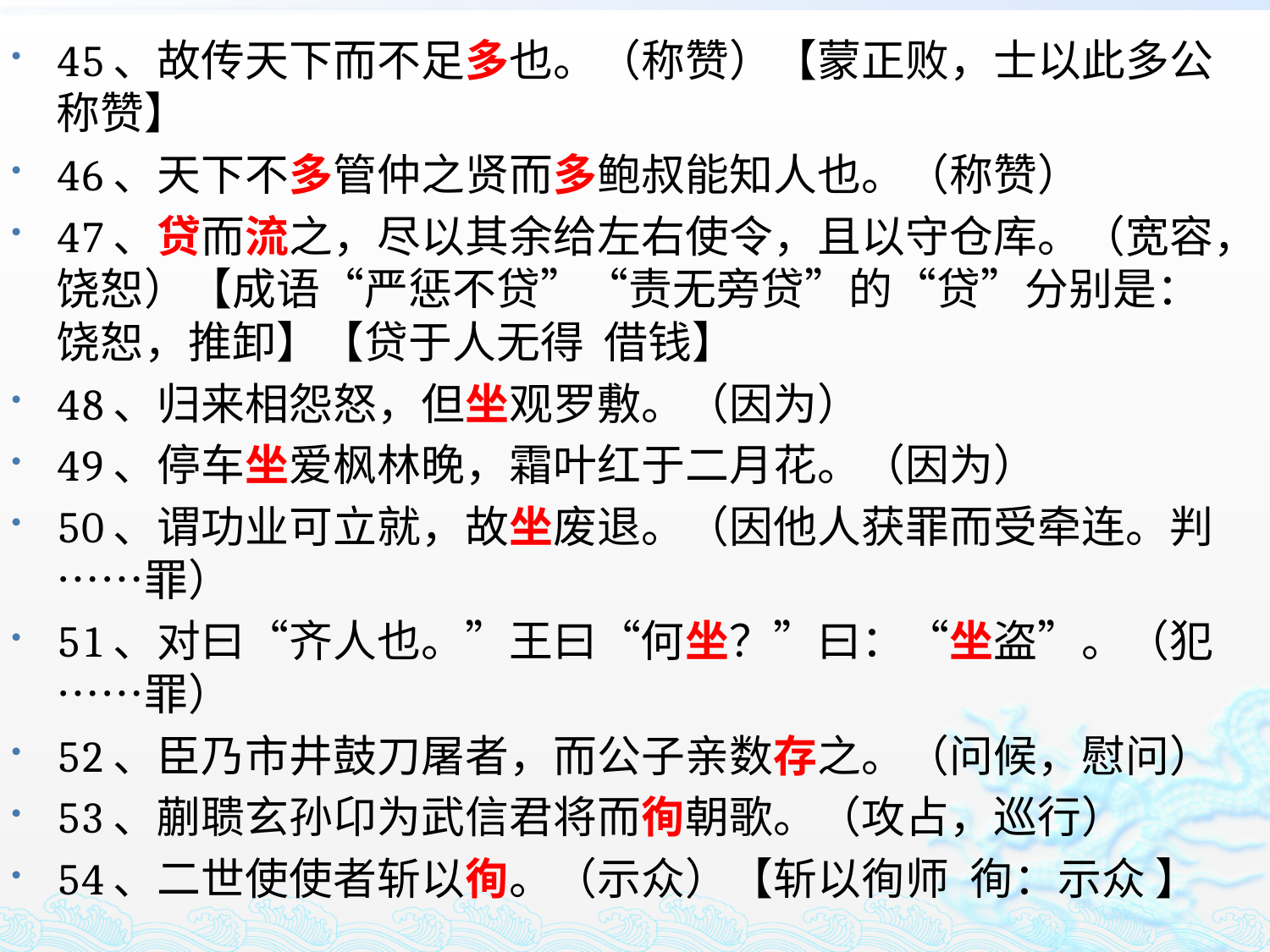

45、故传天下而不足多也。（称赞）【蒙正败，士以此多公  称赞】
46、天下不多管仲之贤而多鲍叔能知人也。（称赞）
47、贷而流之，尽以其余给左右使令，且以守仓库。（宽容，饶恕）【成语“严惩不贷”“责无旁贷”的“贷”分别是：饶恕，推卸】【贷于人无得  借钱】
48、归来相怨怒，但坐观罗敷。（因为）
49、停车坐爱枫林晚，霜叶红于二月花。（因为）
50、谓功业可立就，故坐废退。（因他人获罪而受牵连。判……罪）
51、对曰“齐人也。”王曰“何坐？”曰：“坐盗”。（犯……罪）
52、臣乃市井鼓刀屠者，而公子亲数存之。（问候，慰问）
53、蒯聩玄孙卬为武信君将而徇朝歌。（攻占，巡行）
54、二世使使者斩以徇。（示众）【斩以徇师  徇：示众 】